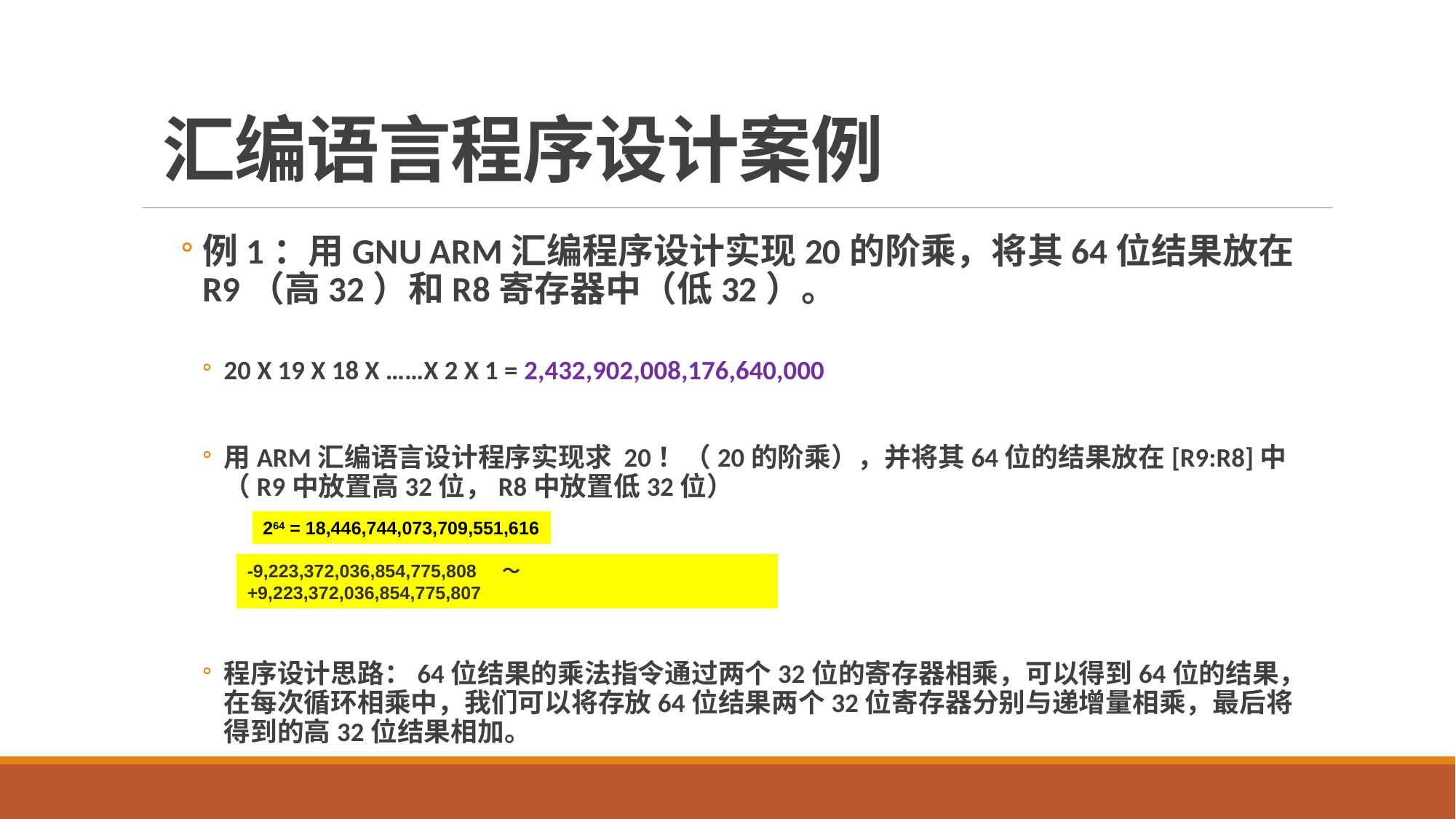

# 汇编语言程序设计案例
例1：用GNU ARM汇编程序设计实现20的阶乘，将其64位结果放在R9（高32）和R8寄存器中（低32）。

20 X 19 X 18 X ……X 2 X 1 = 2,432,902,008,176,640,000

用ARM汇编语言设计程序实现求 20！（20的阶乘），并将其64位的结果放在[R9:R8]中（R9中放置高32位，R8中放置低32位）

程序设计思路：64位结果的乘法指令通过两个32位的寄存器相乘，可以得到64位的结果，在每次循环相乘中，我们可以将存放64位结果两个32位寄存器分别与递增量相乘，最后将得到的高32位结果相加。

264 = 18,446,744,073,709,551,616
-9,223,372,036,854,775,808    ～   +9,223,372,036,854,775,807